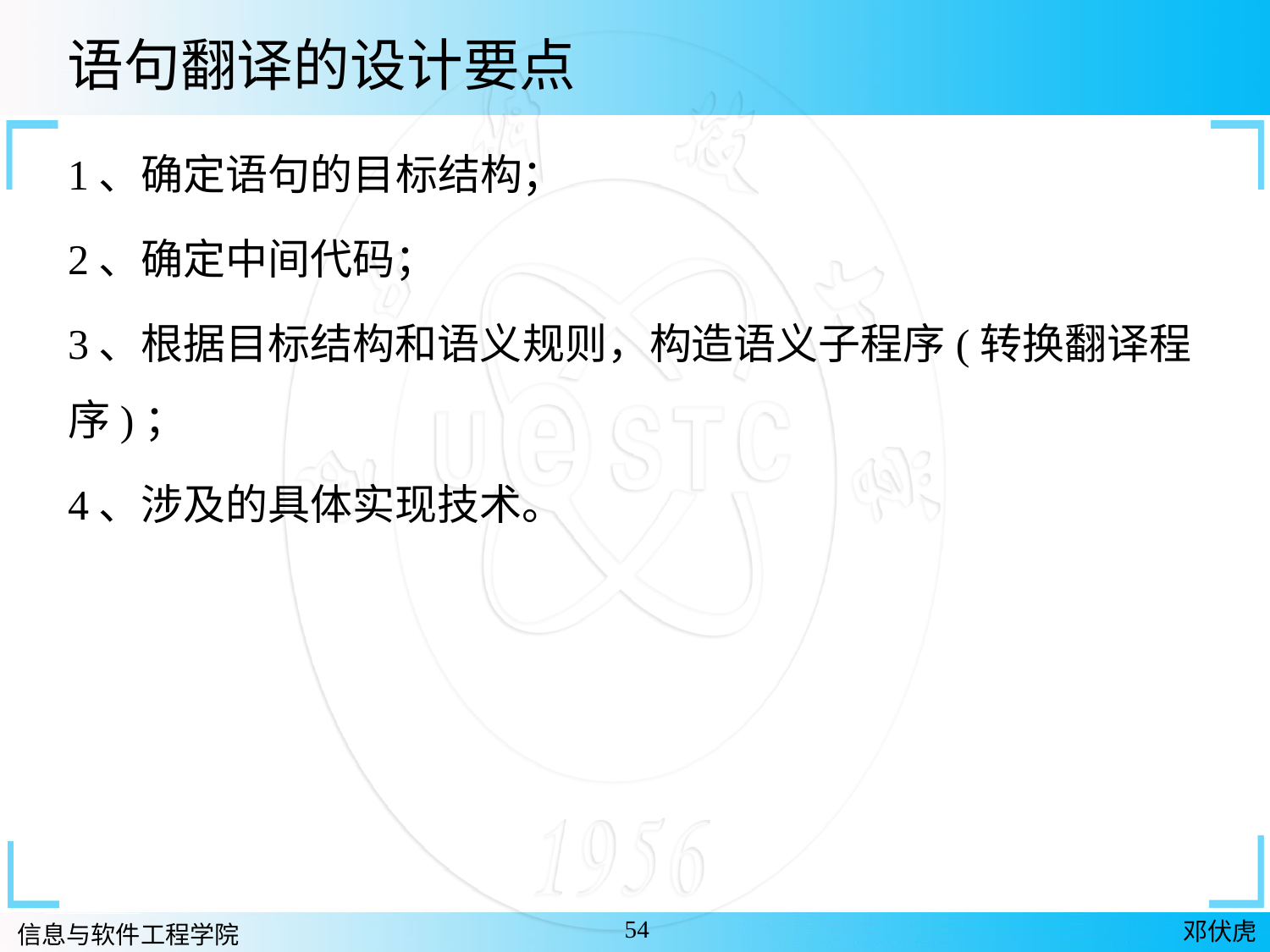

语句翻译的设计要点
1、确定语句的目标结构；
2、确定中间代码；
3、根据目标结构和语义规则，构造语义子程序(转换翻译程序)；
4、涉及的具体实现技术。

54
邓伏虎
信息与软件工程学院